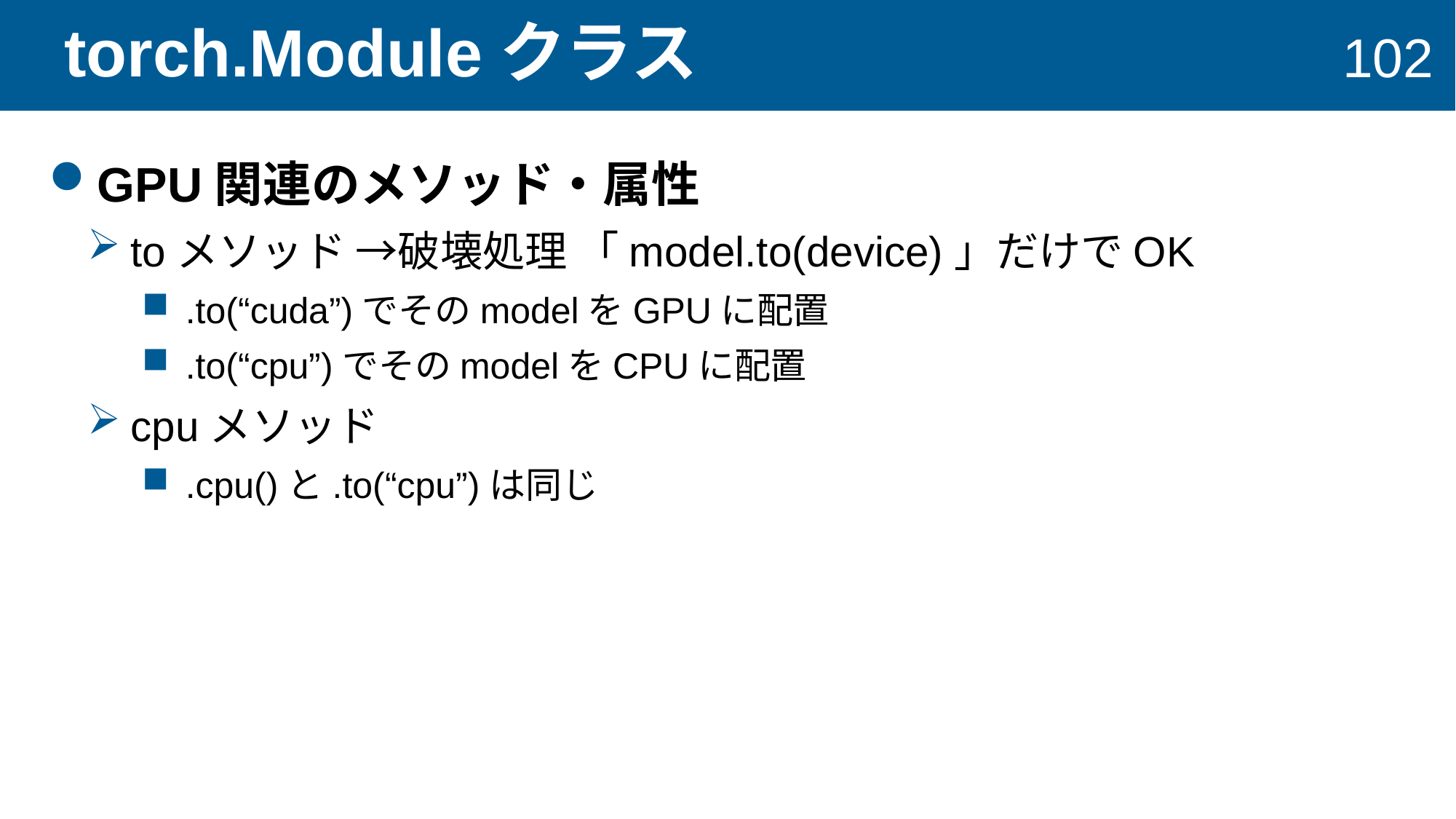

# torch.Moduleクラス
102
GPU関連のメソッド・属性
toメソッド →破壊処理 「model.to(device)」だけでOK
.to(“cuda”)でそのmodelをGPUに配置
.to(“cpu”)でそのmodelをCPUに配置
cpuメソッド
.cpu()と.to(“cpu”)は同じ